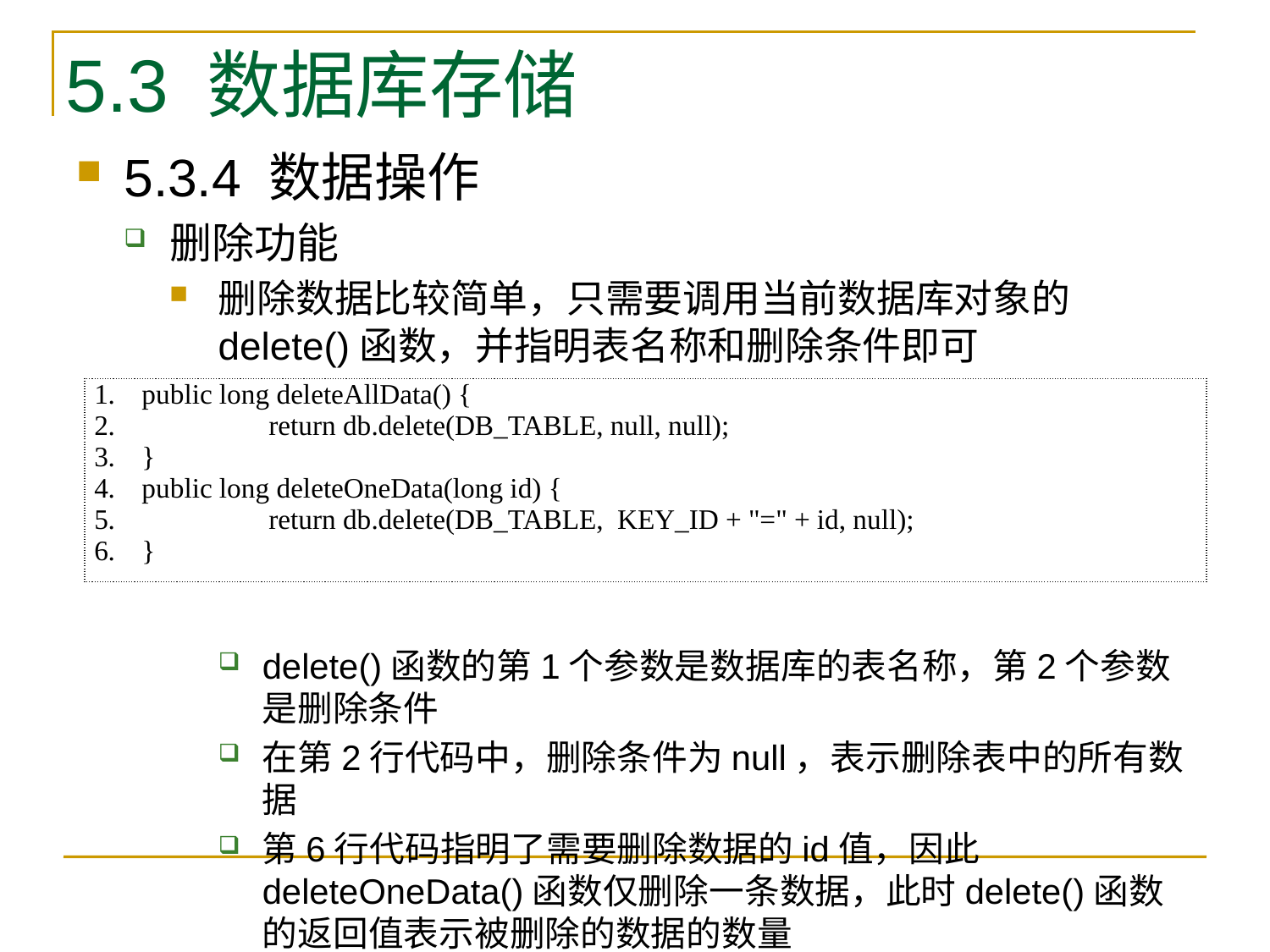

# 5.3 数据库存储
5.3.4 数据操作
删除功能
删除数据比较简单，只需要调用当前数据库对象的delete()函数，并指明表名称和删除条件即可

delete()函数的第1个参数是数据库的表名称，第2个参数是删除条件
在第2行代码中，删除条件为null，表示删除表中的所有数据
第6行代码指明了需要删除数据的id值，因此deleteOneData()函数仅删除一条数据，此时delete()函数的返回值表示被删除的数据的数量
| public long deleteAllData() { return db.delete(DB\_TABLE, null, null); } public long deleteOneData(long id) { return db.delete(DB\_TABLE, KEY\_ID + "=" + id, null); } |
| --- |